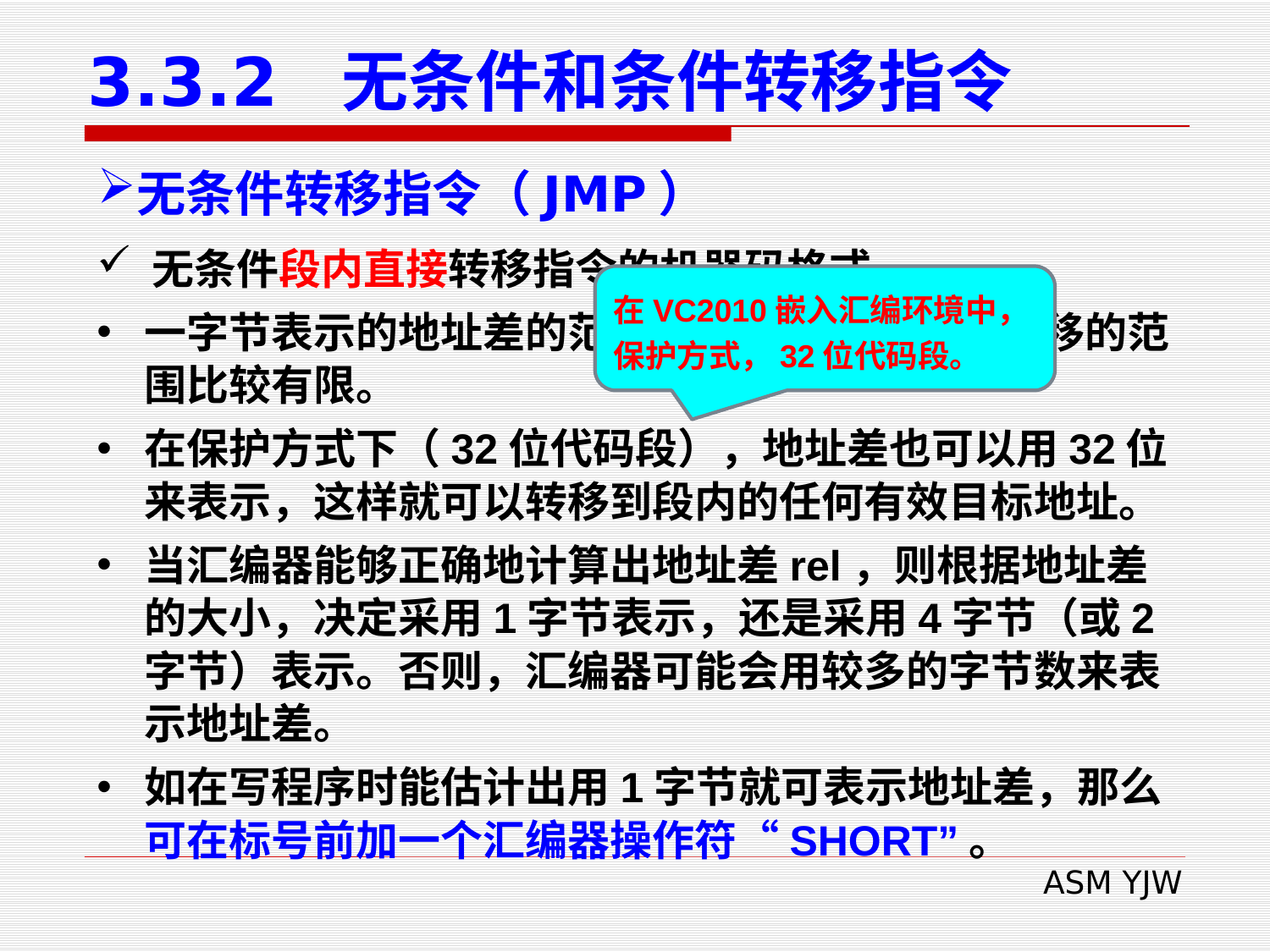

# 3.3.2  无条件和条件转移指令
无条件转移指令（JMP）
 无条件段内直接转移指令的机器码格式
一字节表示的地址差的范围是-128至+127，转移的范围比较有限。
在保护方式下（32位代码段），地址差也可以用32位来表示，这样就可以转移到段内的任何有效目标地址。
当汇编器能够正确地计算出地址差rel，则根据地址差的大小，决定采用1字节表示，还是采用4字节（或2字节）表示。否则，汇编器可能会用较多的字节数来表示地址差。
如在写程序时能估计出用1字节就可表示地址差，那么可在标号前加一个汇编器操作符“SHORT”。
在VC2010嵌入汇编环境中，
保护方式，32位代码段。